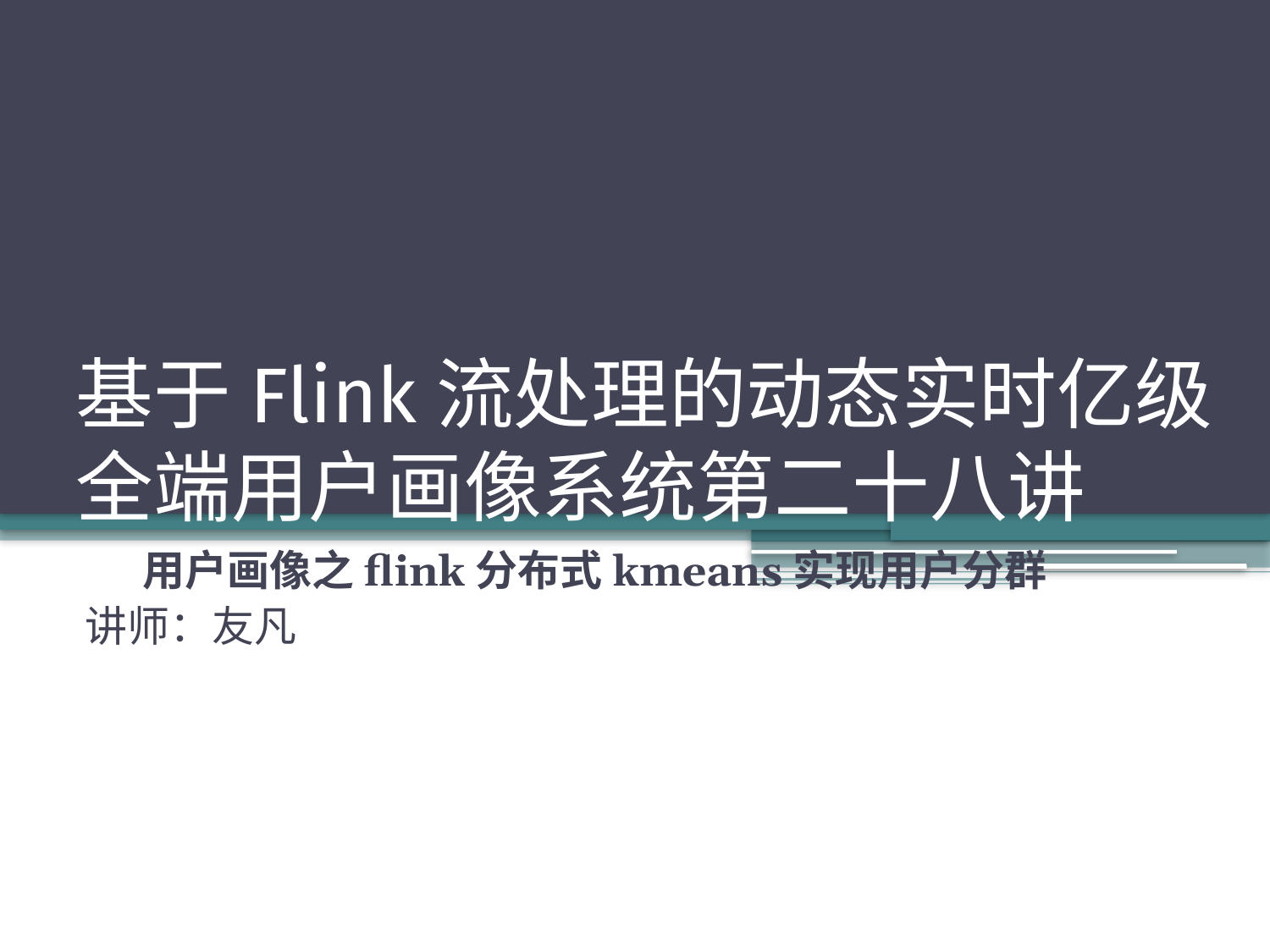

# 基于Flink流处理的动态实时亿级全端用户画像系统第二十八讲
     用户画像之flink分布式kmeans实现用户分群
讲师：友凡